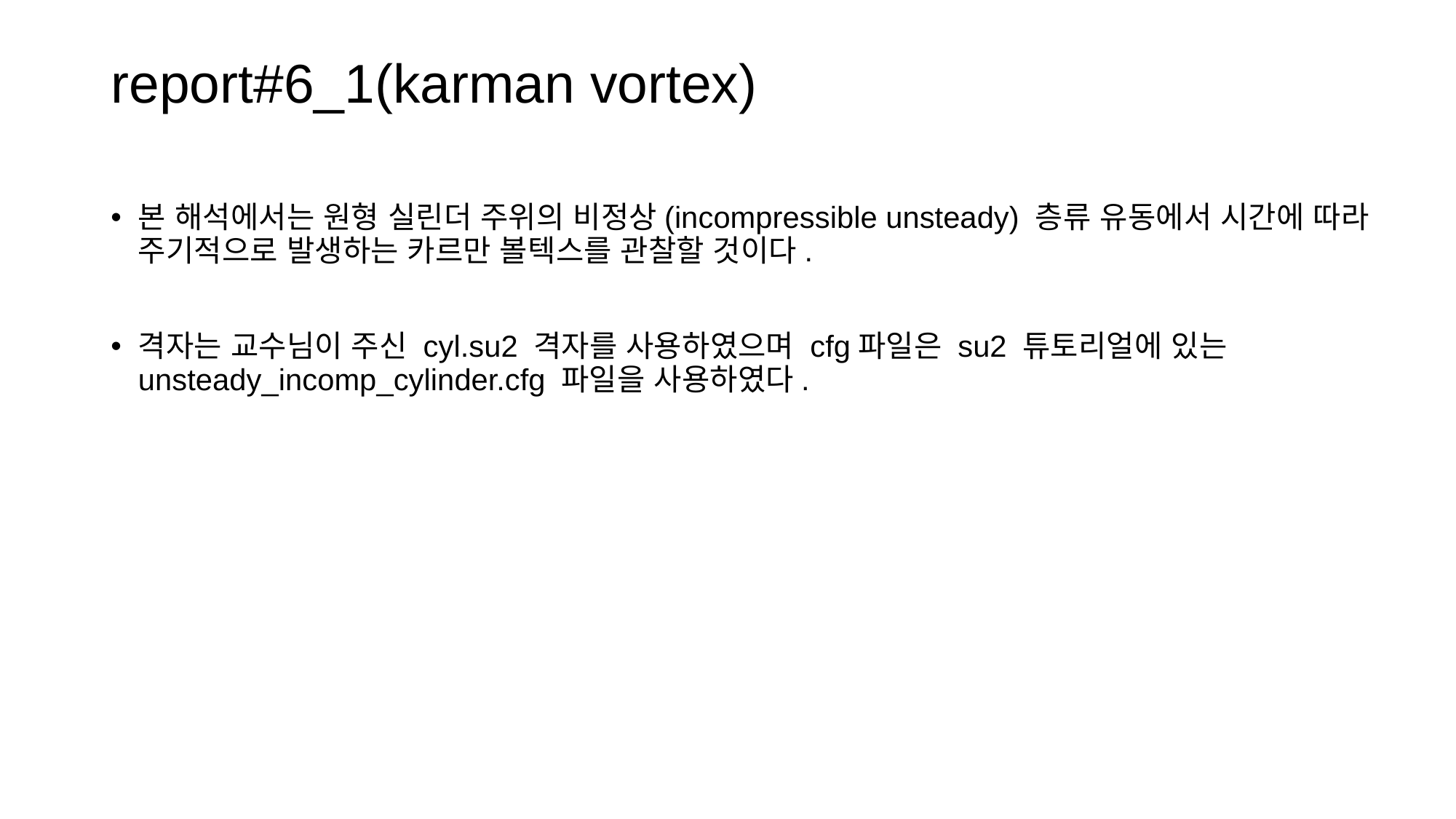

# report#6_1(karman vortex)

본 해석에서는 원형 실린더 주위의 비정상(incompressible unsteady) 층류 유동에서 시간에 따라 주기적으로 발생하는 카르만 볼텍스를 관찰할 것이다.

격자는 교수님이 주신 cyl.su2 격자를 사용하였으며 cfg파일은 su2 튜토리얼에 있는 unsteady_incomp_cylinder.cfg 파일을 사용하였다.